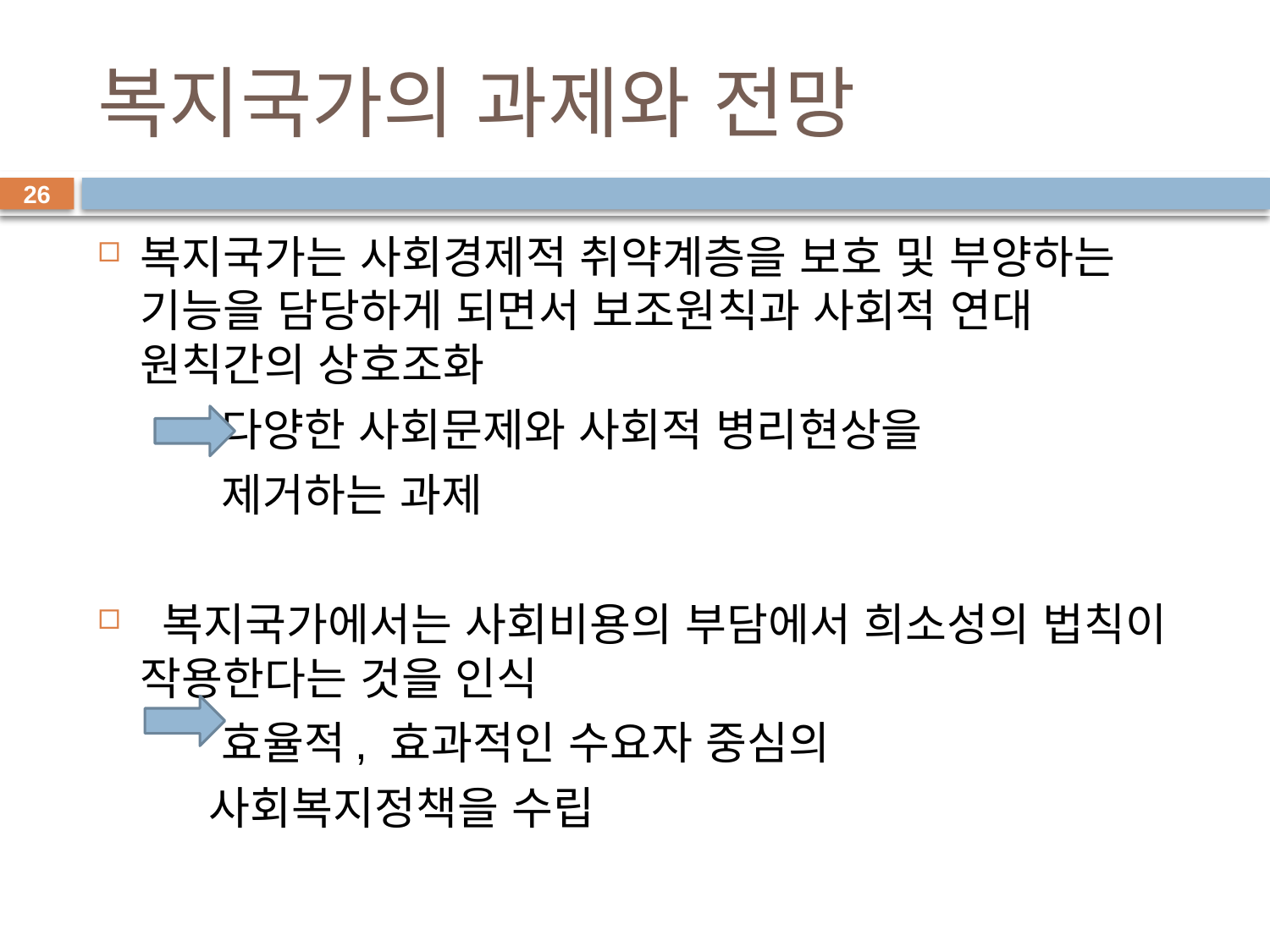

# 복지국가의 과제와 전망
26
복지국가는 사회경제적 취약계층을 보호 및 부양하는 기능을 담당하게 되면서 보조원칙과 사회적 연대 원칙간의 상호조화
         다양한 사회문제와 사회적 병리현상을
         제거하는 과제

 복지국가에서는 사회비용의 부담에서 희소성의 법칙이 작용한다는 것을 인식
         효율적, 효과적인 수요자 중심의
        사회복지정책을 수립